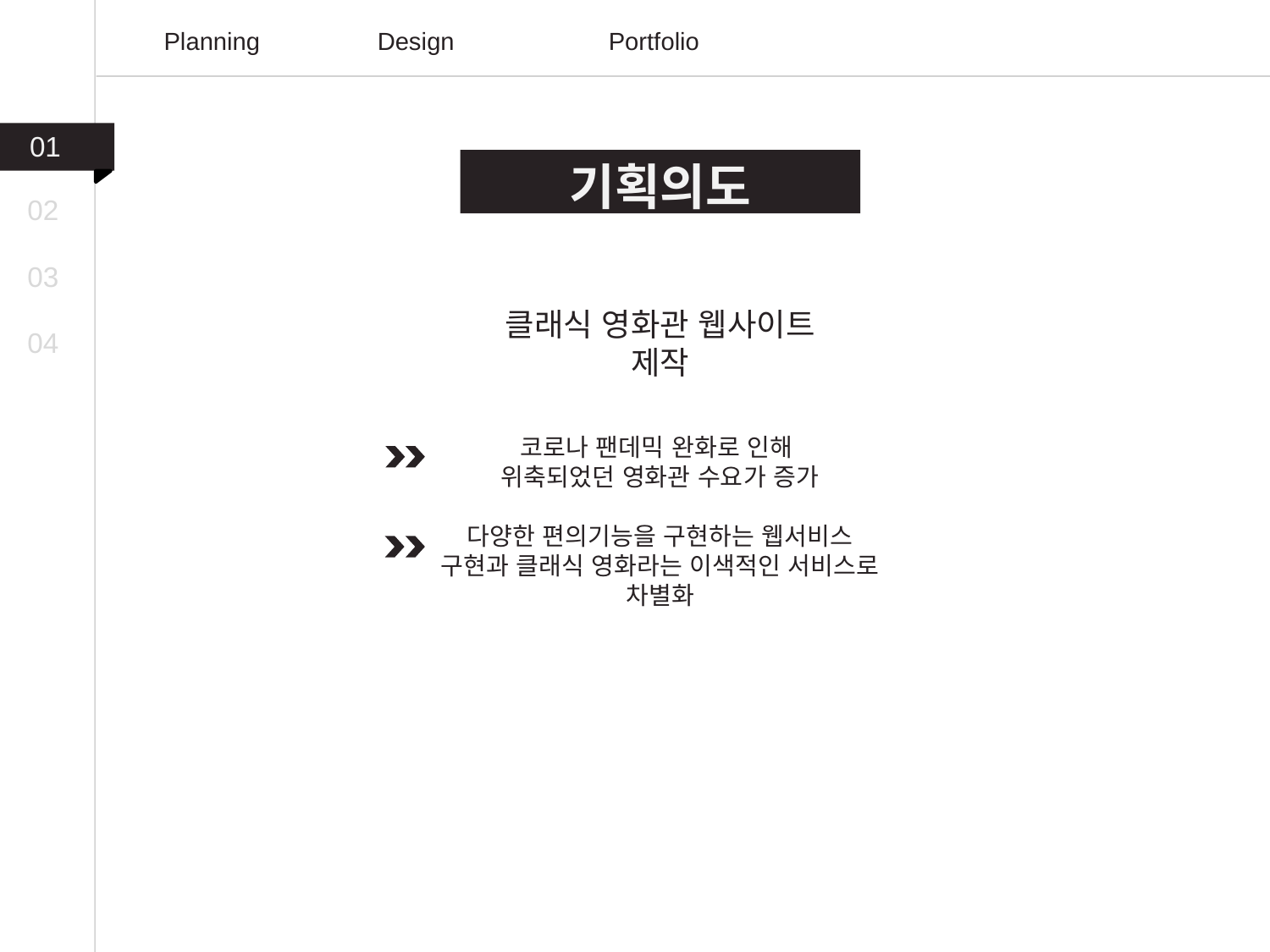

Planning
Design
Portfolio
01

기획의도

02
03
클래식 영화관 웹사이트 제작
04
코로나 팬데믹 완화로 인해
위축되었던 영화관 수요가 증가

다양한 편의기능을 구현하는 웹서비스 구현과 클래식 영화라는 이색적인 서비스로 차별화